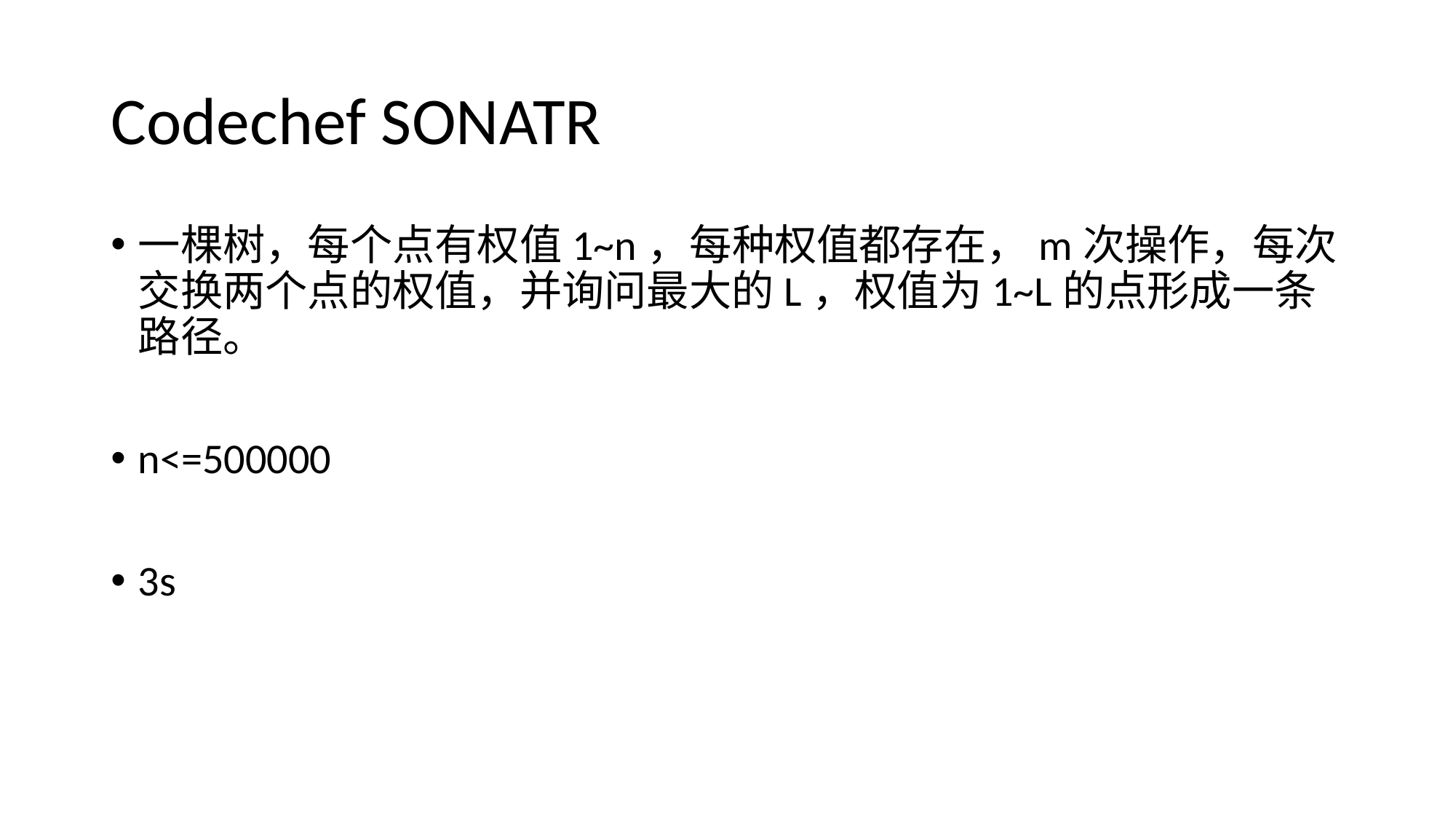

# Codechef SONATR
一棵树，每个点有权值1~n，每种权值都存在，m次操作，每次交换两个点的权值，并询问最大的L，权值为1~L的点形成一条路径。

n<=500000

3s